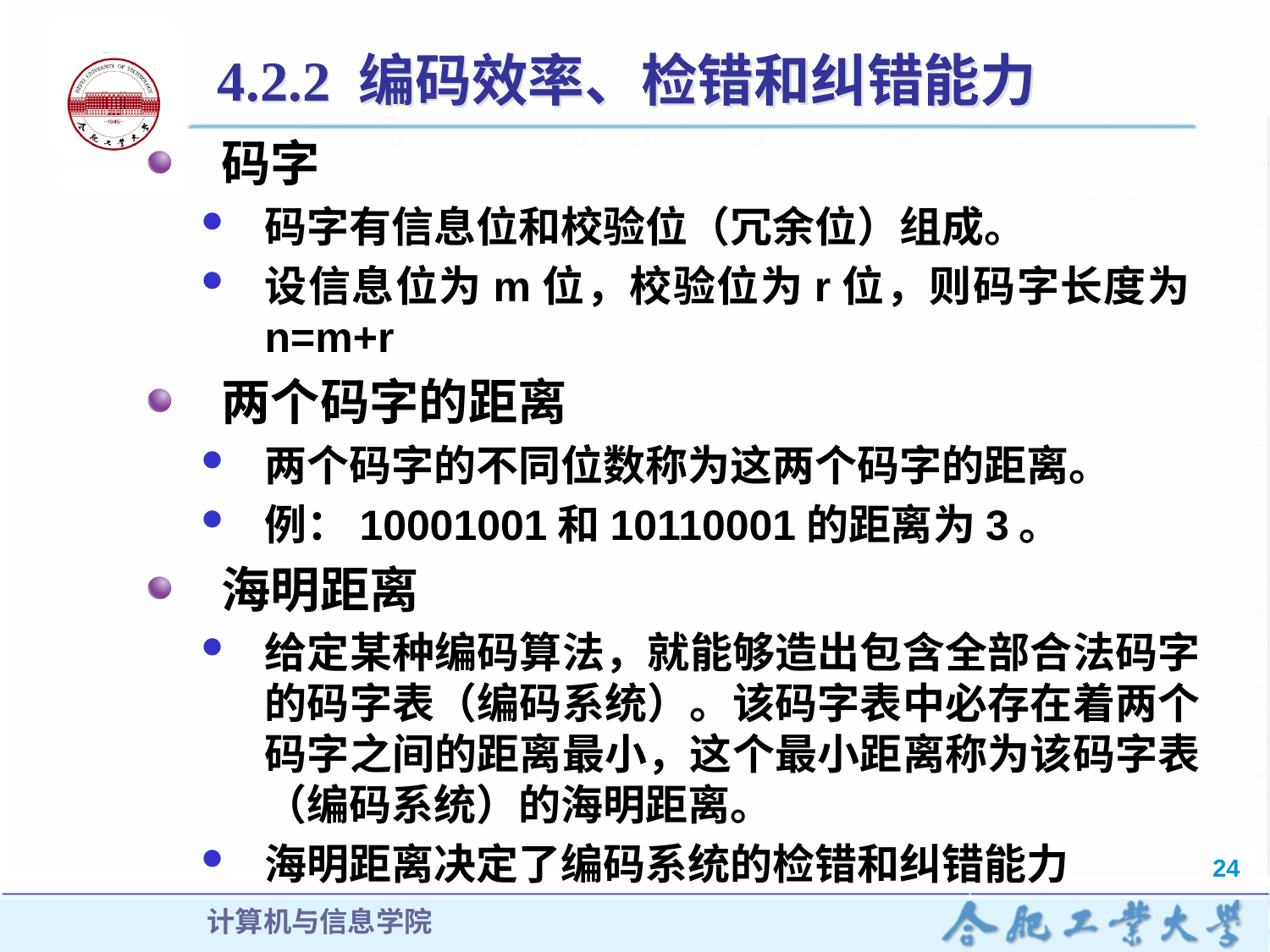

# 4.2.2 编码效率、检错和纠错能力
码字
码字有信息位和校验位（冗余位）组成。
设信息位为m位，校验位为r位，则码字长度为n=m+r
两个码字的距离
两个码字的不同位数称为这两个码字的距离。
例：10001001和10110001的距离为3。
海明距离
给定某种编码算法，就能够造出包含全部合法码字的码字表（编码系统）。该码字表中必存在着两个码字之间的距离最小，这个最小距离称为该码字表（编码系统）的海明距离。
海明距离决定了编码系统的检错和纠错能力